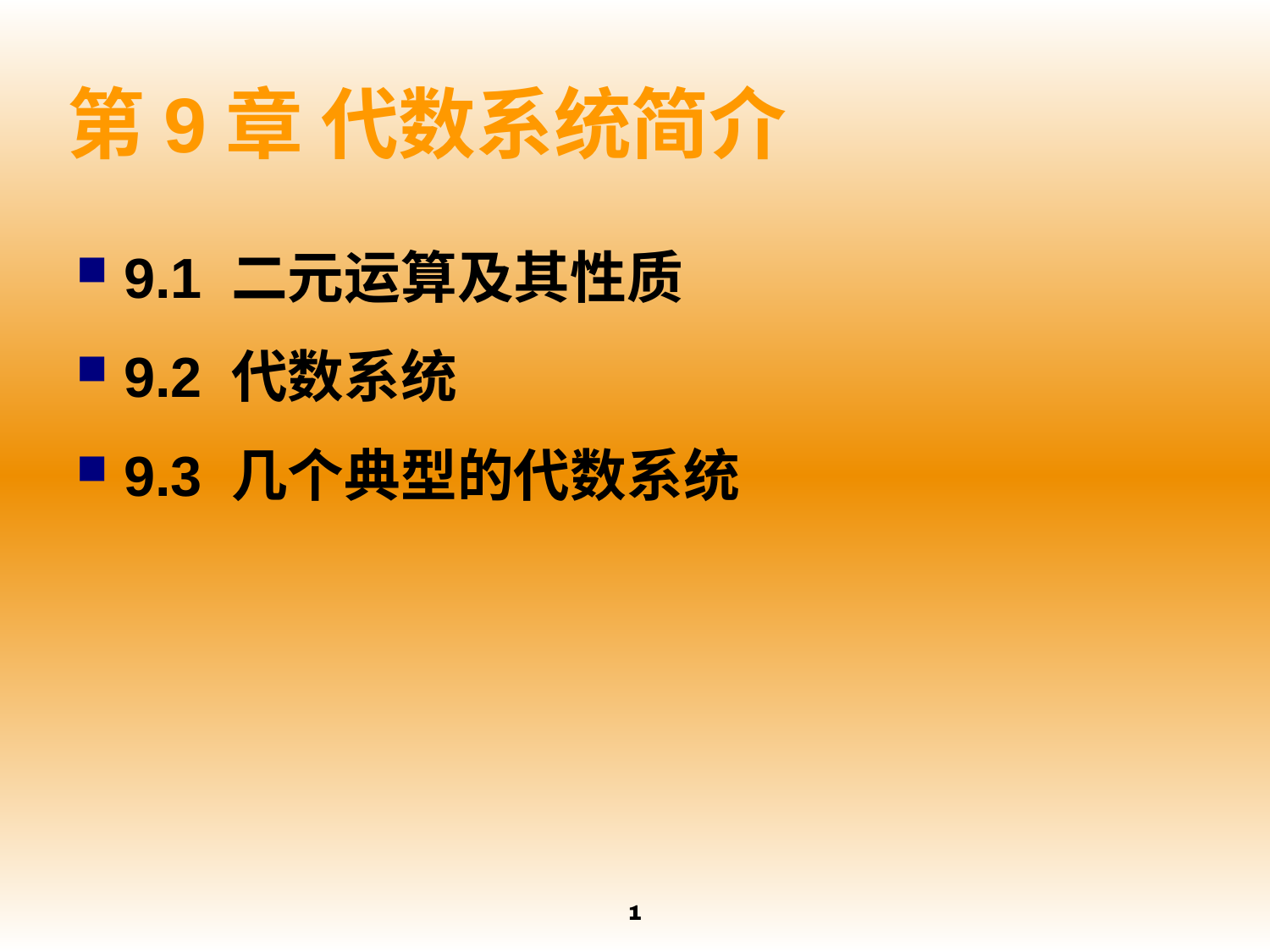

# 第9章 代数系统简介

9.1 二元运算及其性质
9.2 代数系统
9.3 几个典型的代数系统
1